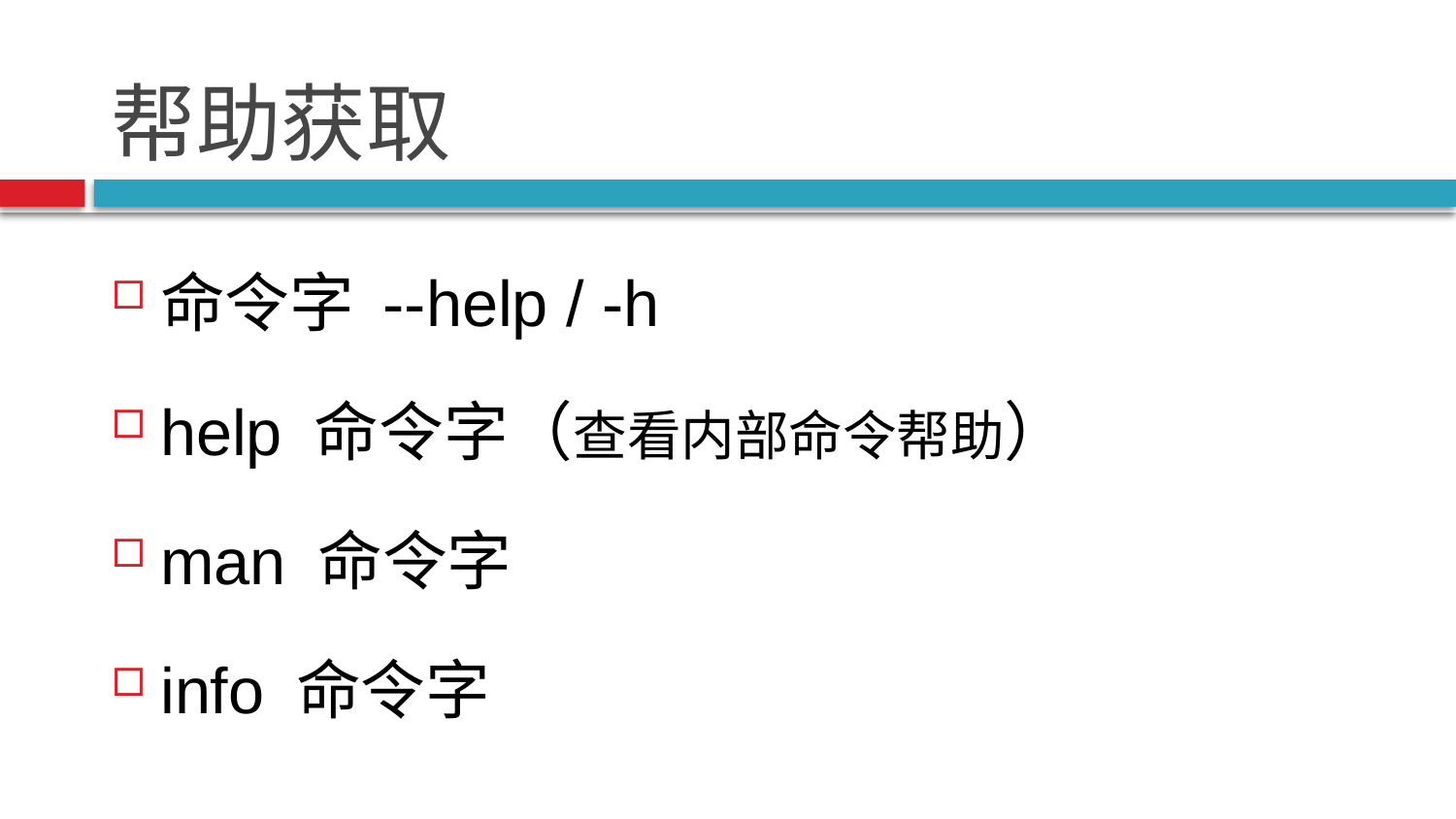

# 帮助获取
命令字 --help / -h
help 命令字（查看内部命令帮助）
man 命令字
info 命令字